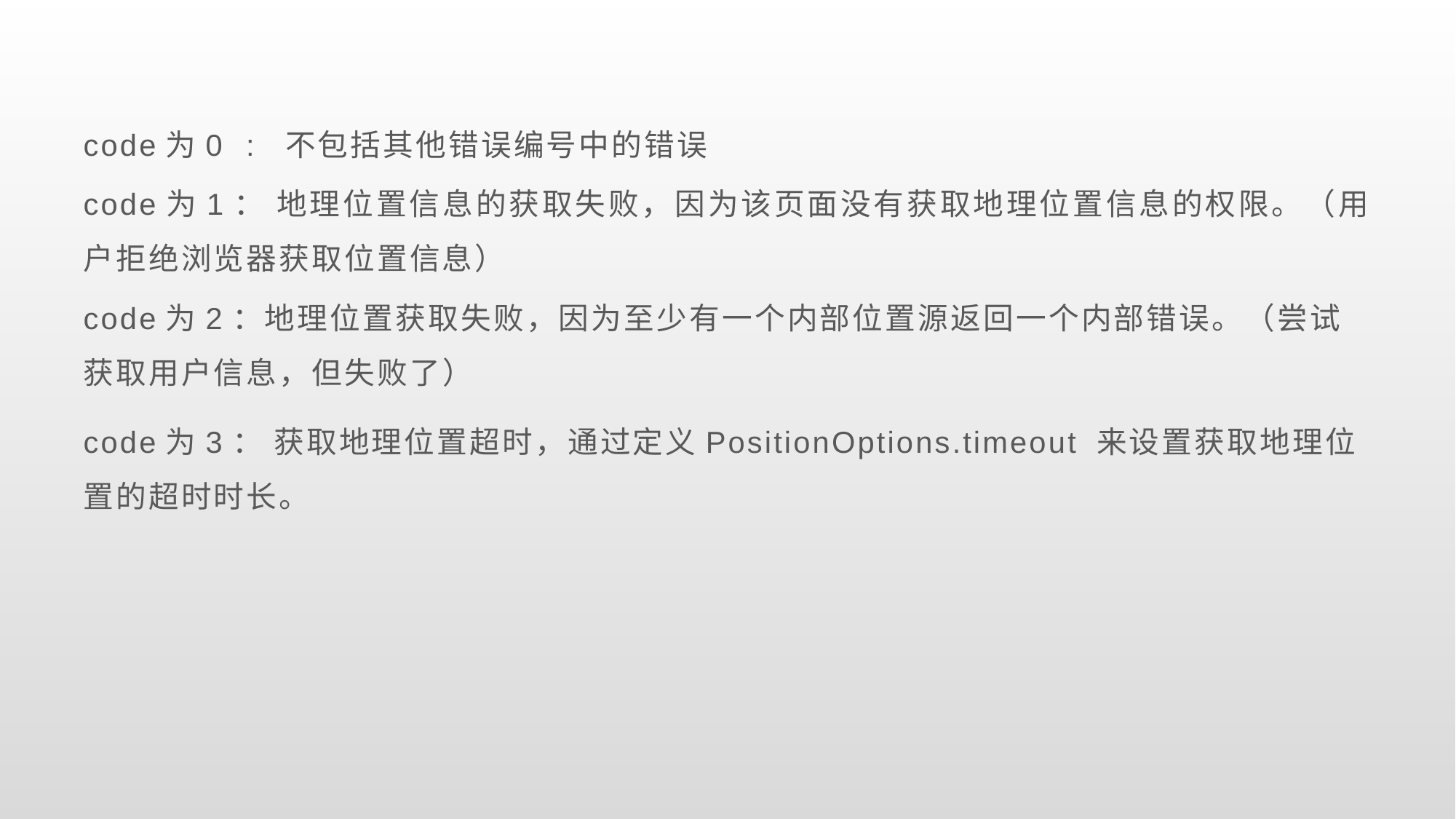

code为0  :  不包括其他错误编号中的错误
code为1： 地理位置信息的获取失败，因为该页面没有获取地理位置信息的权限。（用户拒绝浏览器获取位置信息）
code为2：地理位置获取失败，因为至少有一个内部位置源返回一个内部错误。（尝试获取用户信息，但失败了）
code为3： 获取地理位置超时，通过定义PositionOptions.timeout 来设置获取地理位置的超时时长。